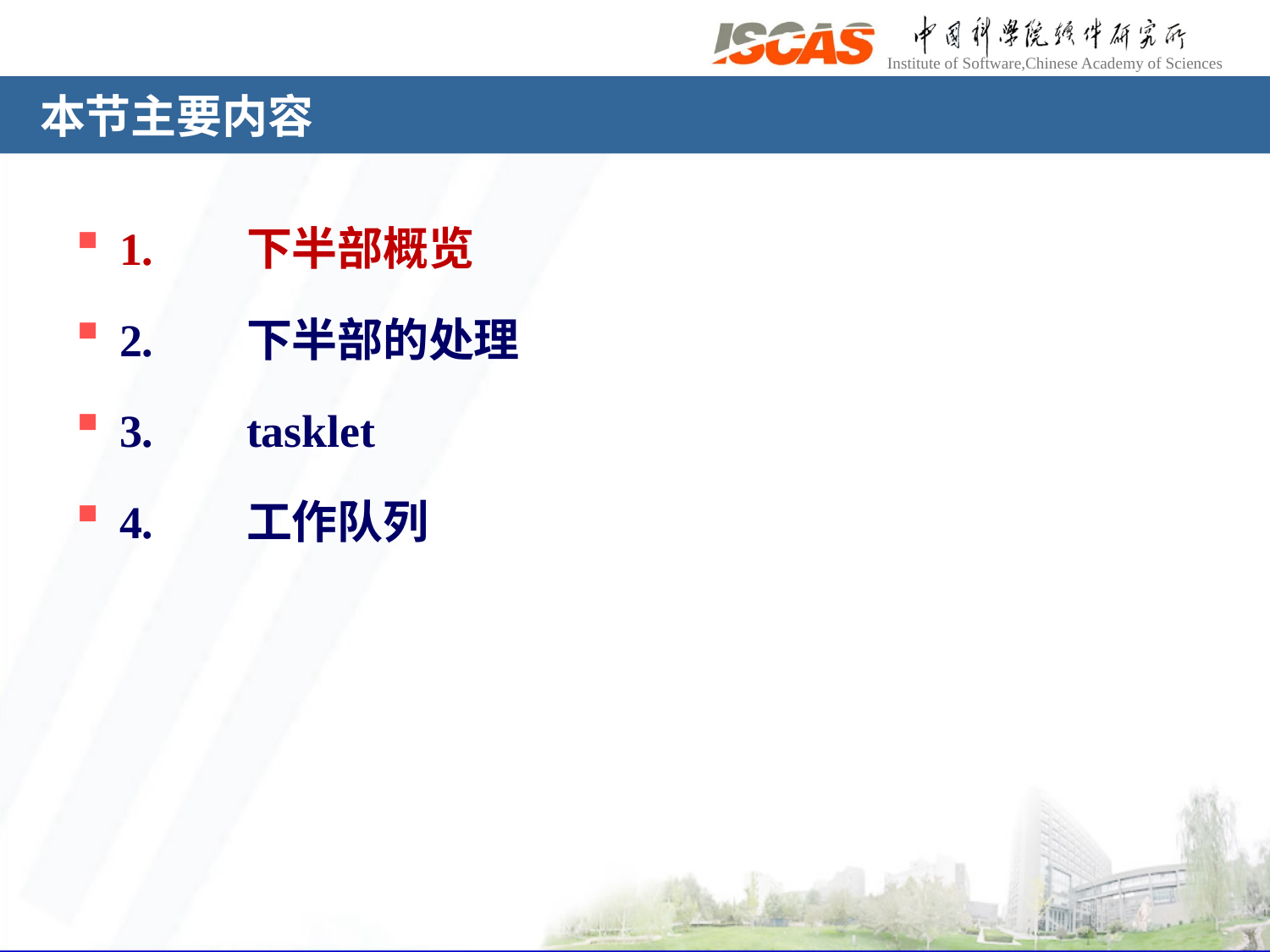

# 本节主要内容
1.	下半部概览
2.	下半部的处理
3. 	tasklet
4.	工作队列